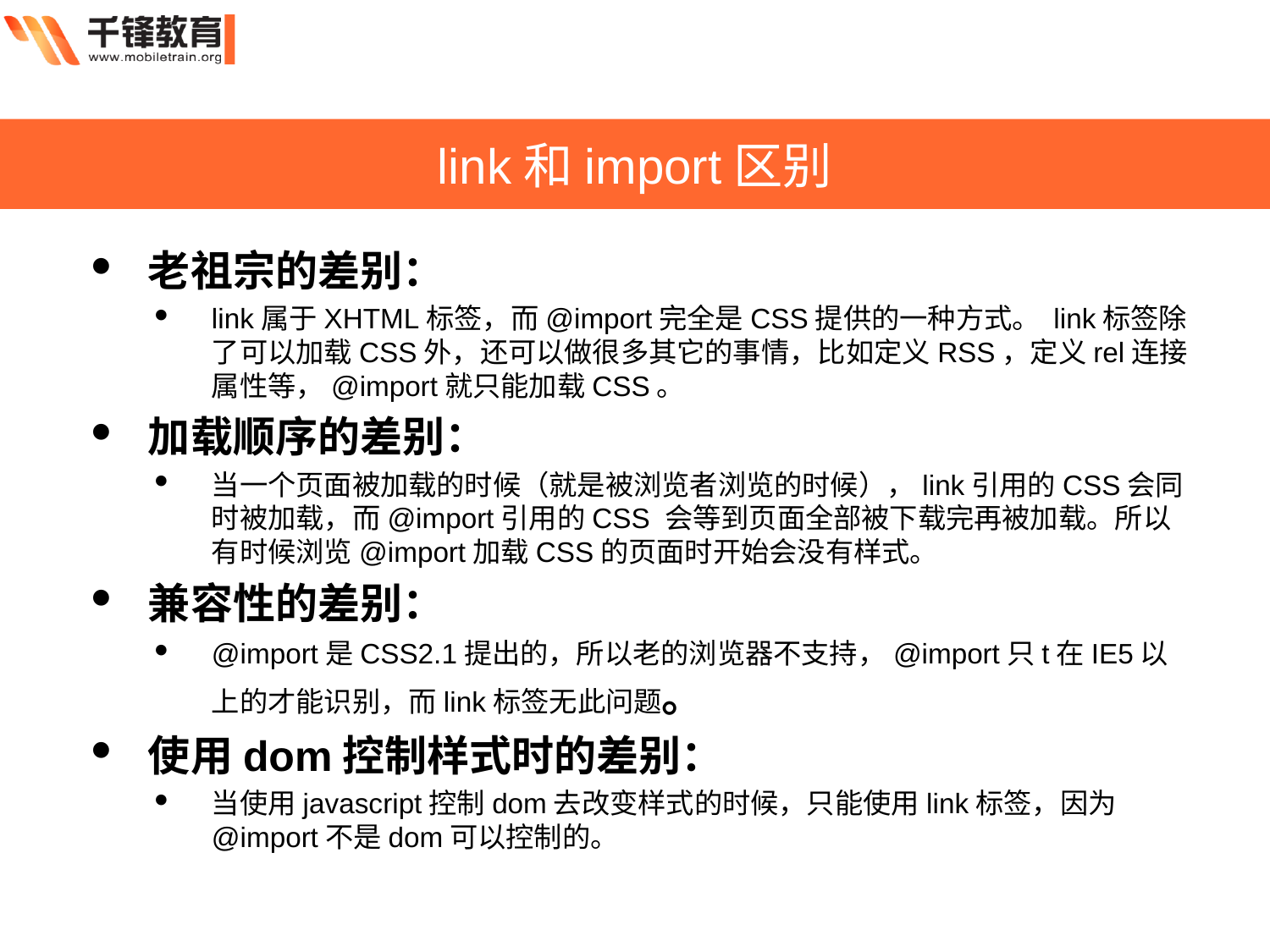

link和import区别
老祖宗的差别：
link属于XHTML标签，而@import完全是CSS提供的一种方式。 link标签除了可以加载CSS外，还可以做很多其它的事情，比如定义RSS，定义rel连接属性等，@import就只能加载CSS。
加载顺序的差别：
当一个页面被加载的时候（就是被浏览者浏览的时候），link引用的CSS会同时被加载，而@import引用的CSS 会等到页面全部被下载完再被加载。所以有时候浏览@import加载CSS的页面时开始会没有样式。
兼容性的差别：
@import是CSS2.1提出的，所以老的浏览器不支持，@import只t在IE5以上的才能识别，而link标签无此问题。
使用dom控制样式时的差别：
当使用javascript控制dom去改变样式的时候，只能使用link标签，因为@import不是dom可以控制的。